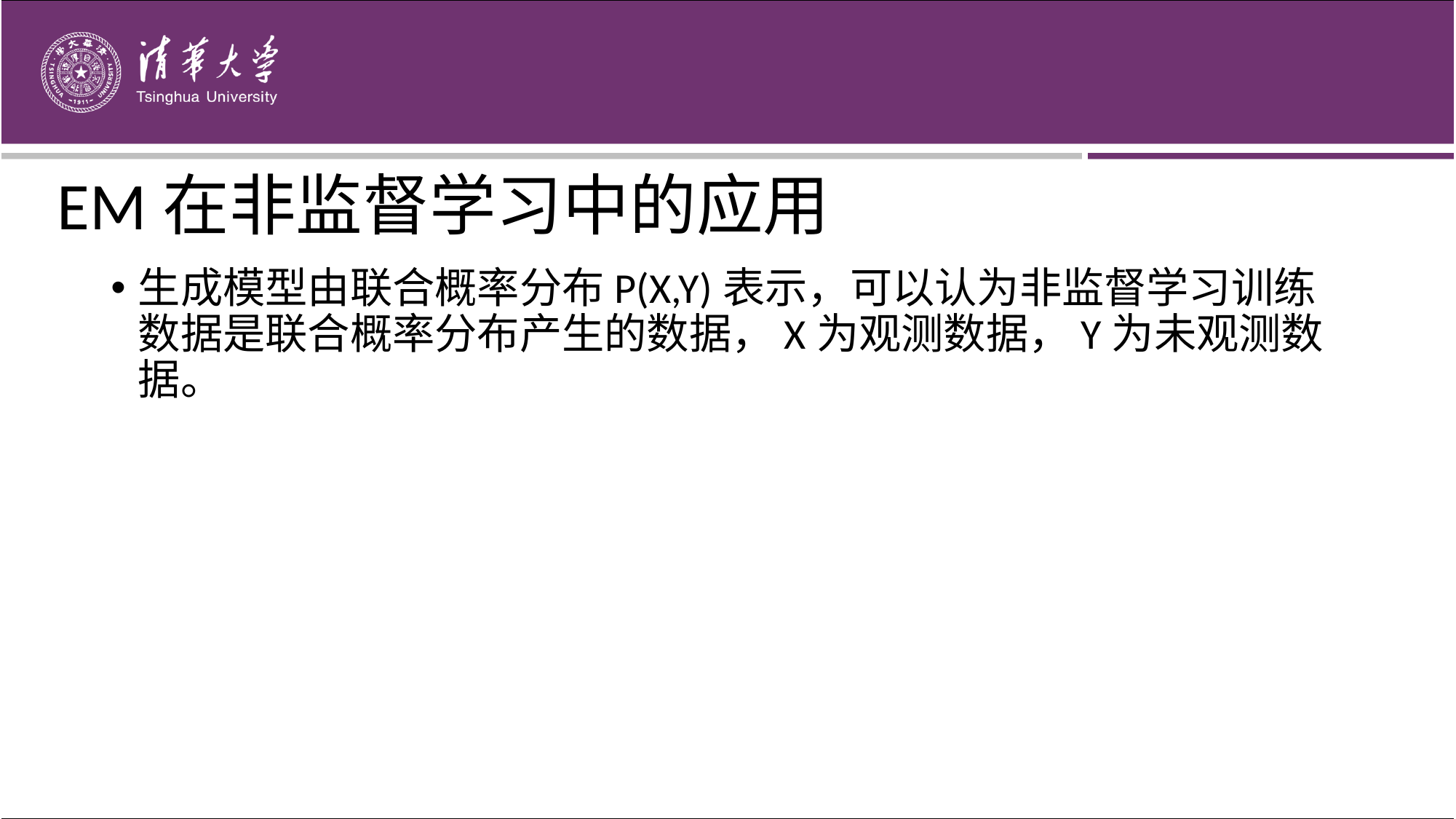

# EM在非监督学习中的应用
生成模型由联合概率分布P(X,Y)表示，可以认为非监督学习训练数据是联合概率分布产生的数据，X为观测数据，Y为未观测数据。